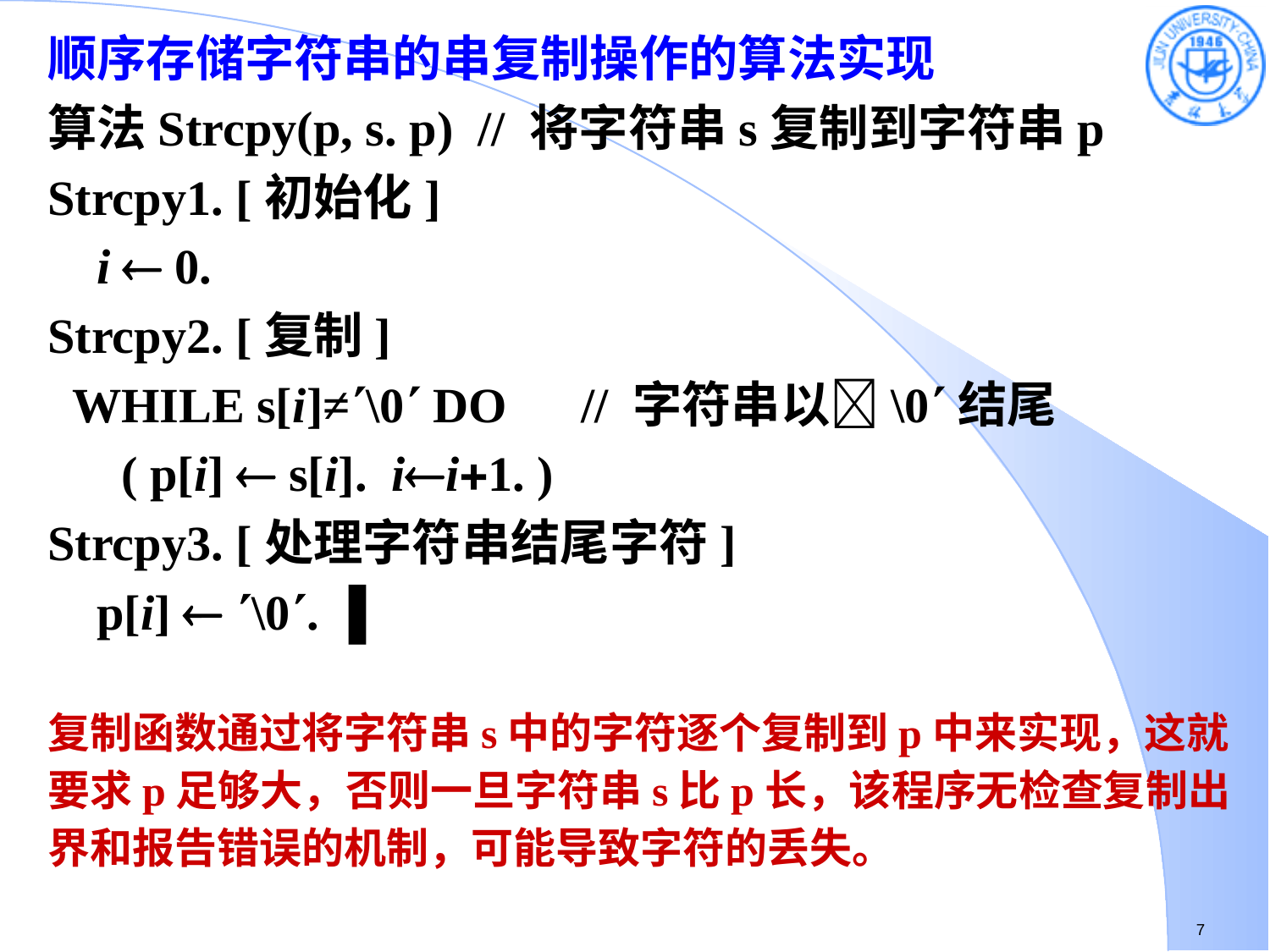

顺序存储字符串的串复制操作的算法实现
算法Strcpy(p, s. p)  // 将字符串s复制到字符串p
Strcpy1. [初始化]
    i ← 0.
Strcpy2. [复制]
  WHILE s[i]≠′\0′ DO      // 字符串以′\0′结尾
      ( p[i] ← s[i].  i←i+1. )
Strcpy3. [处理字符串结尾字符]
    p[i] ← ′\0′. ▐

复制函数通过将字符串s中的字符逐个复制到p中来实现，这就要求p足够大，否则一旦字符串s比p长，该程序无检查复制出界和报告错误的机制，可能导致字符的丢失。